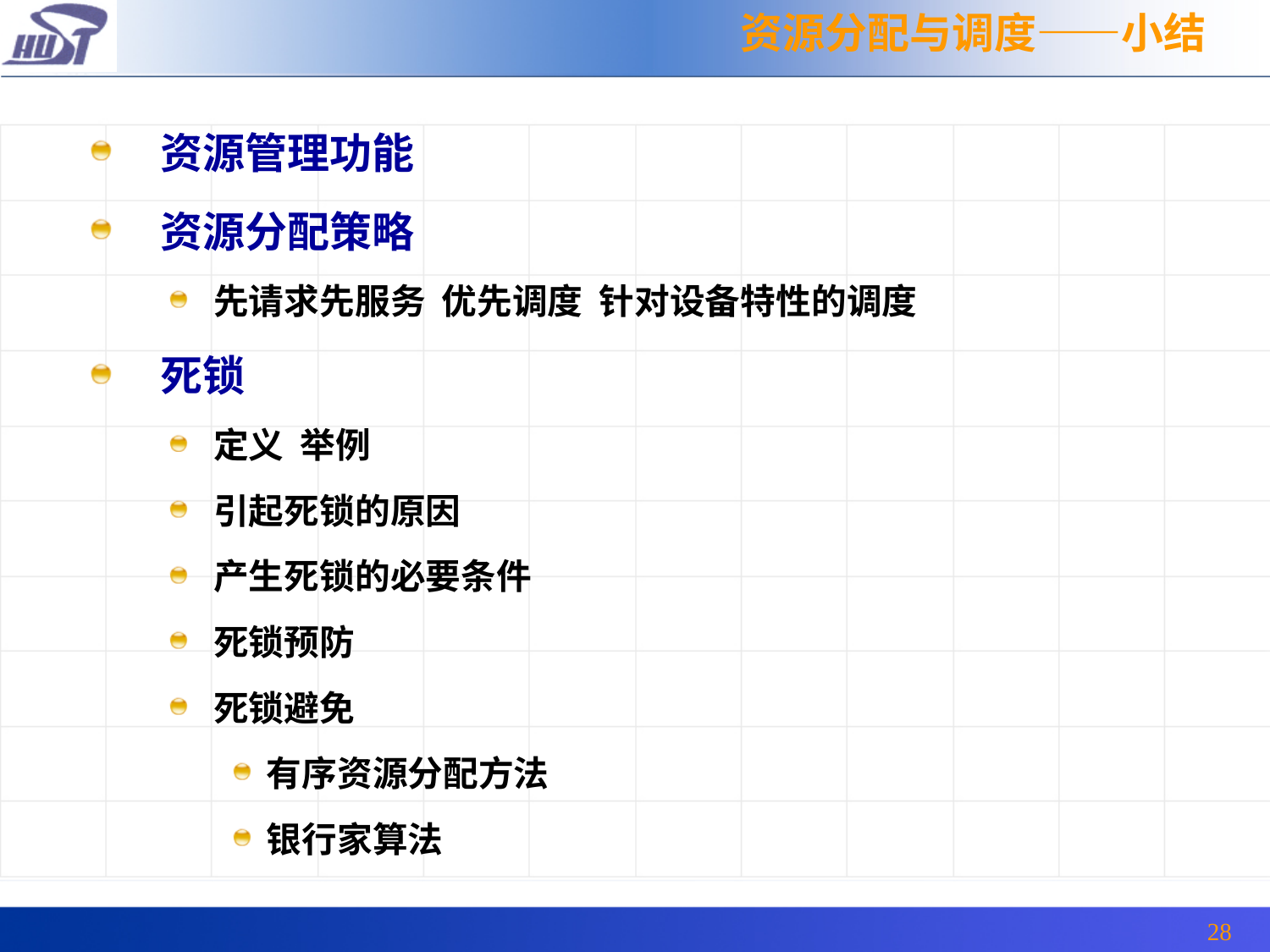

资源分配与调度——小结
资源管理功能
资源分配策略
先请求先服务  优先调度  针对设备特性的调度
死锁
定义  举例
引起死锁的原因
产生死锁的必要条件
死锁预防
死锁避免
有序资源分配方法
银行家算法
28